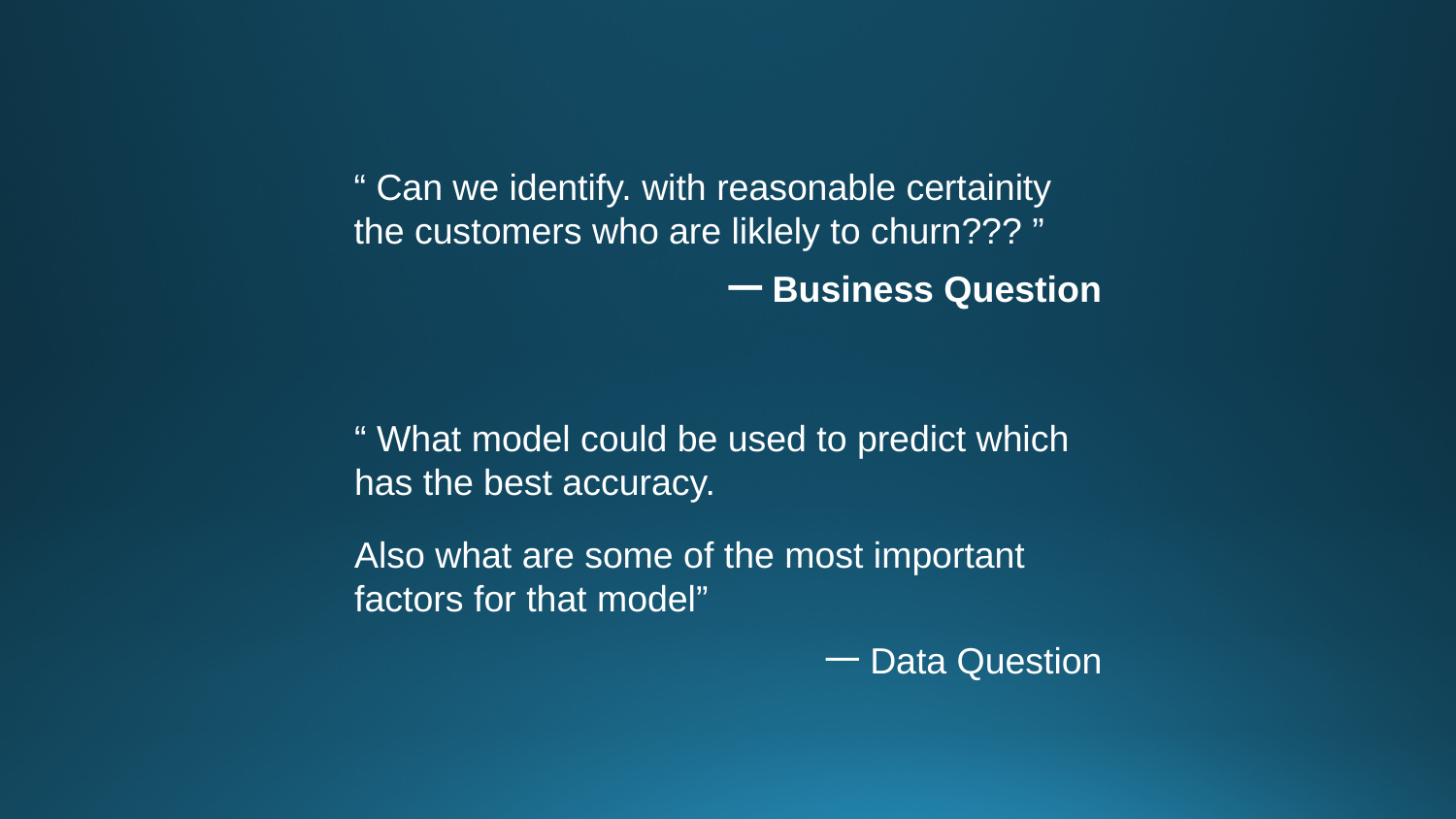

“ Can we identify. with reasonable certainity the customers who are liklely to churn??? ”
# 一Business Question
“ What model could be used to predict which has the best accuracy.

Also what are some of the most important factors for that model”
一Data Question